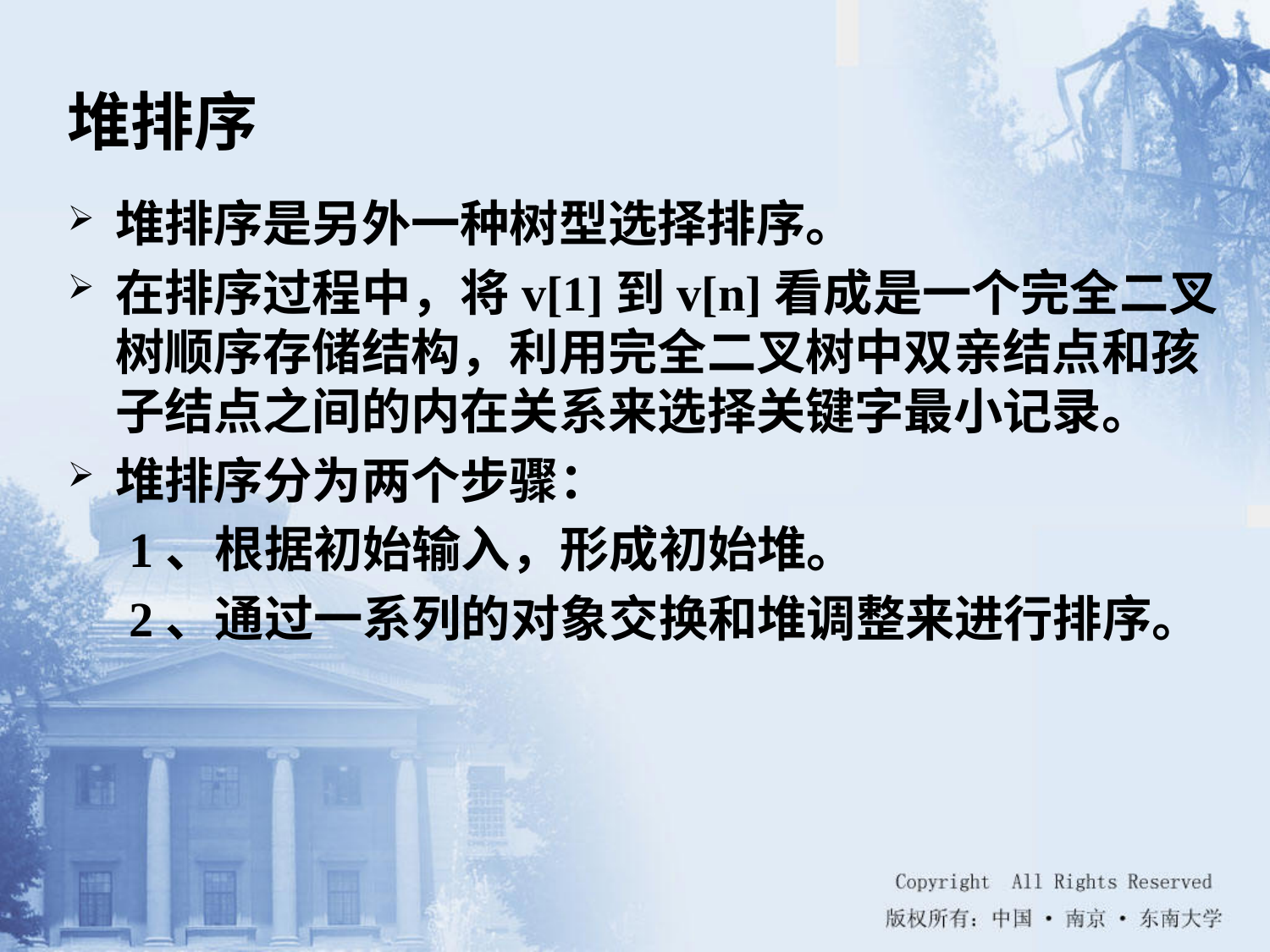

# 堆排序
堆排序是另外一种树型选择排序。
在排序过程中，将v[1]到v[n]看成是一个完全二叉树顺序存储结构，利用完全二叉树中双亲结点和孩子结点之间的内在关系来选择关键字最小记录。
堆排序分为两个步骤：
     1、根据初始输入，形成初始堆。
     2、通过一系列的对象交换和堆调整来进行排序。